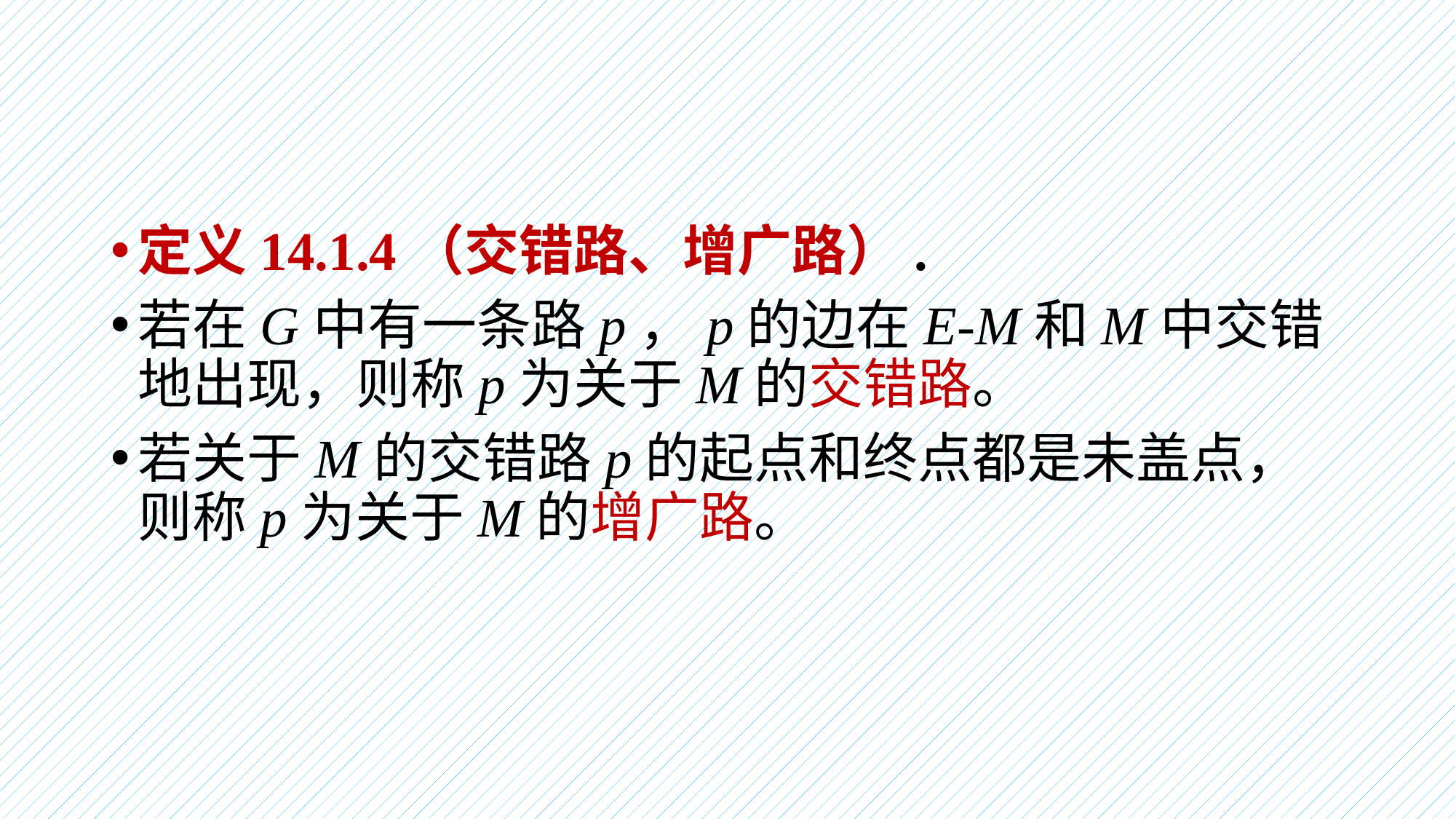

#
定义14.1.4（交错路、增广路）.
若在G中有一条路p，p的边在E-M和M中交错地出现，则称p为关于M的交错路。
若关于M的交错路p的起点和终点都是未盖点，则称p为关于M的增广路。